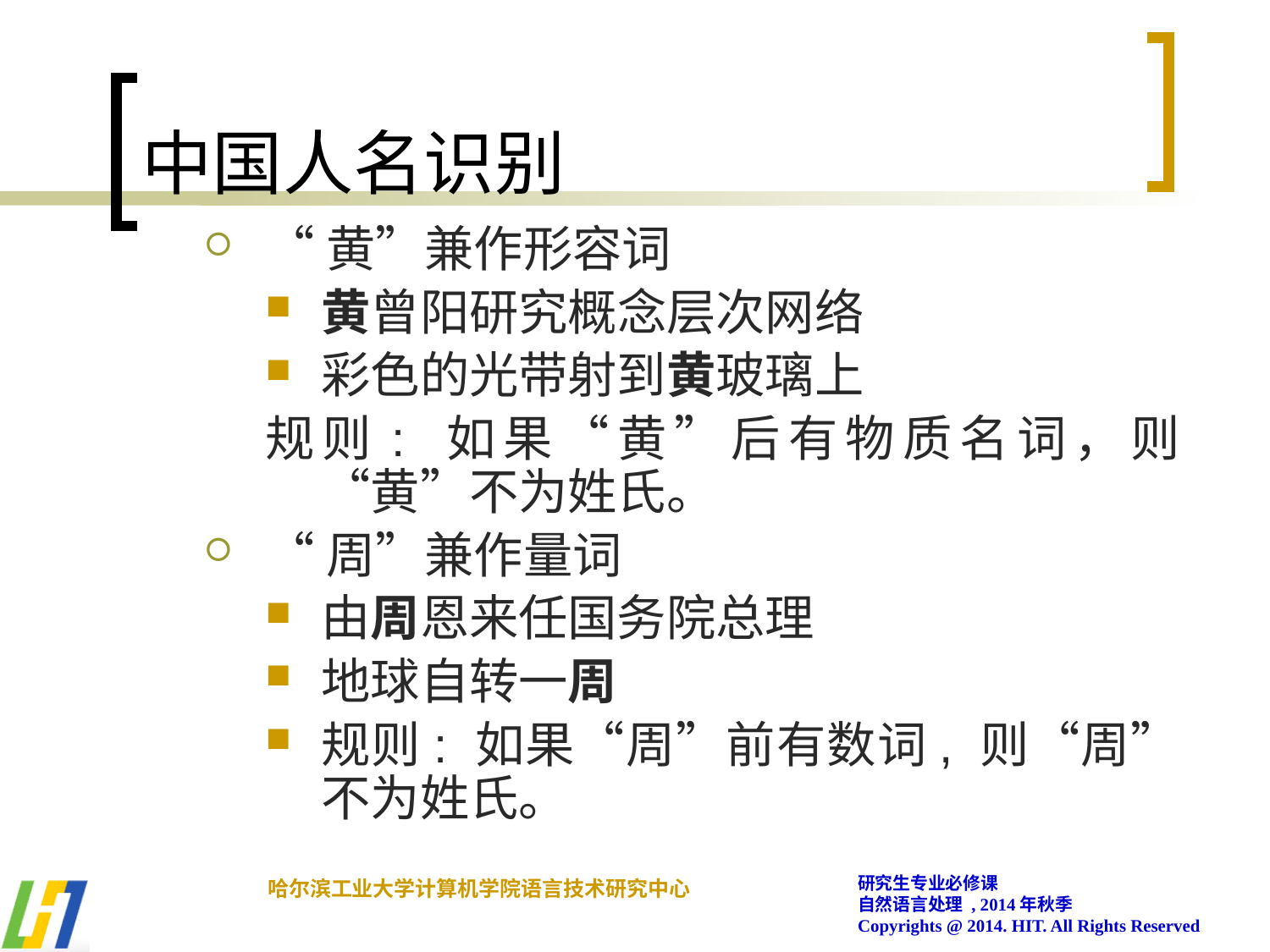

# 中国人名识别
“黄”兼作形容词
黄曾阳研究概念层次网络
彩色的光带射到黄玻璃上
规则: 如果“黄”后有物质名词，则“黄”不为姓氏。
“周”兼作量词
由周恩来任国务院总理
地球自转一周
规则: 如果“周”前有数词, 则“周”不为姓氏。

研究生专业必修课
自然语言处理 , 2014年秋季
Copyrights @ 2014. HIT. All Rights Reserved
哈尔滨工业大学计算机学院语言技术研究中心